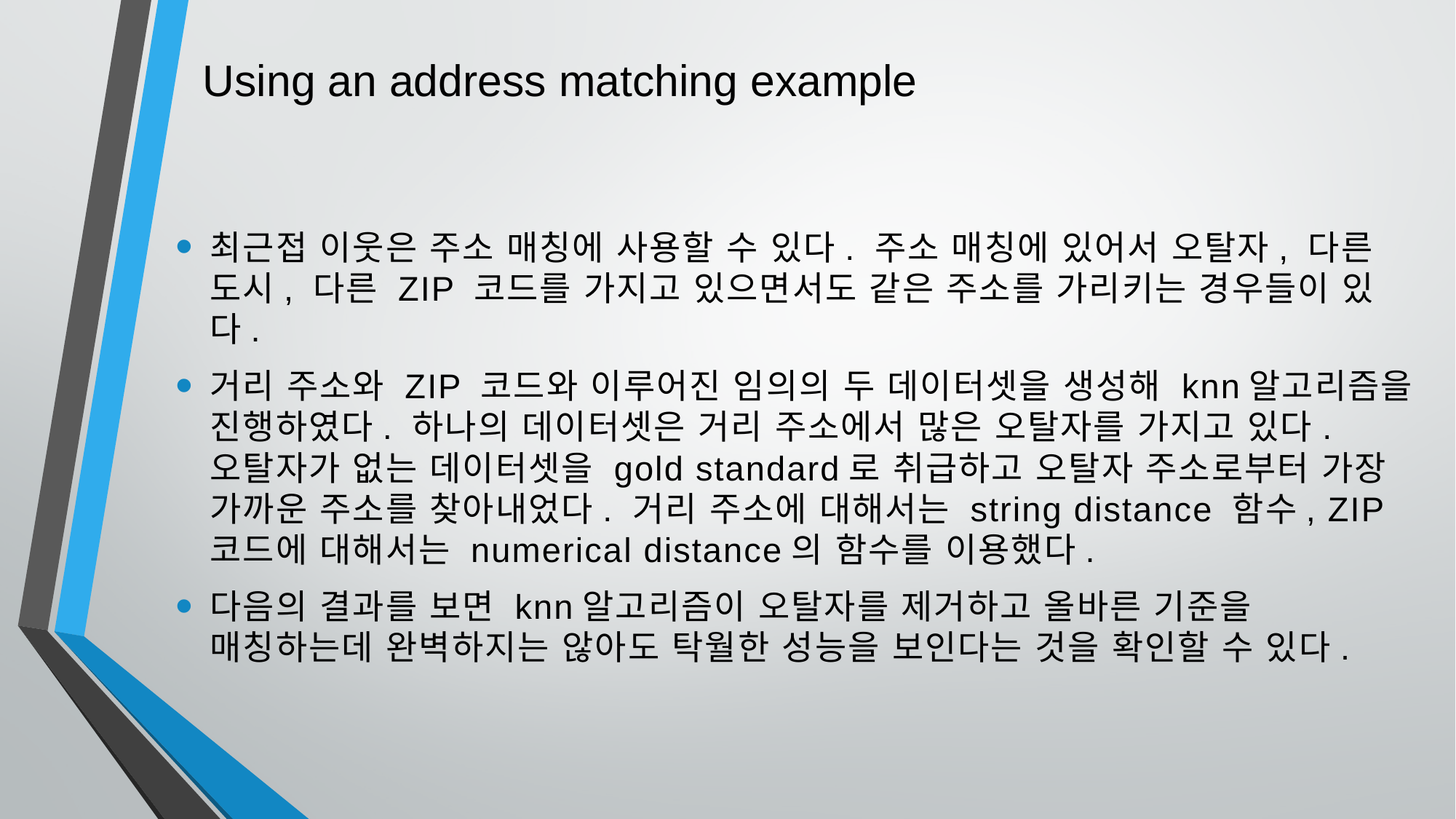

# Using an address matching example
최근접 이웃은 주소 매칭에 사용할 수 있다. 주소 매칭에 있어서 오탈자, 다른 도시, 다른 ZIP 코드를 가지고 있으면서도 같은 주소를 가리키는 경우들이 있다.
거리 주소와 ZIP 코드와 이루어진 임의의 두 데이터셋을 생성해 knn알고리즘을 진행하였다. 하나의 데이터셋은 거리 주소에서 많은 오탈자를 가지고 있다. 오탈자가 없는 데이터셋을 gold standard로 취급하고 오탈자 주소로부터 가장 가까운 주소를 찾아내었다. 거리 주소에 대해서는 string distance 함수, ZIP 코드에 대해서는 numerical distance의 함수를 이용했다.
다음의 결과를 보면 knn알고리즘이 오탈자를 제거하고 올바른 기준을 매칭하는데 완벽하지는 않아도 탁월한 성능을 보인다는 것을 확인할 수 있다.